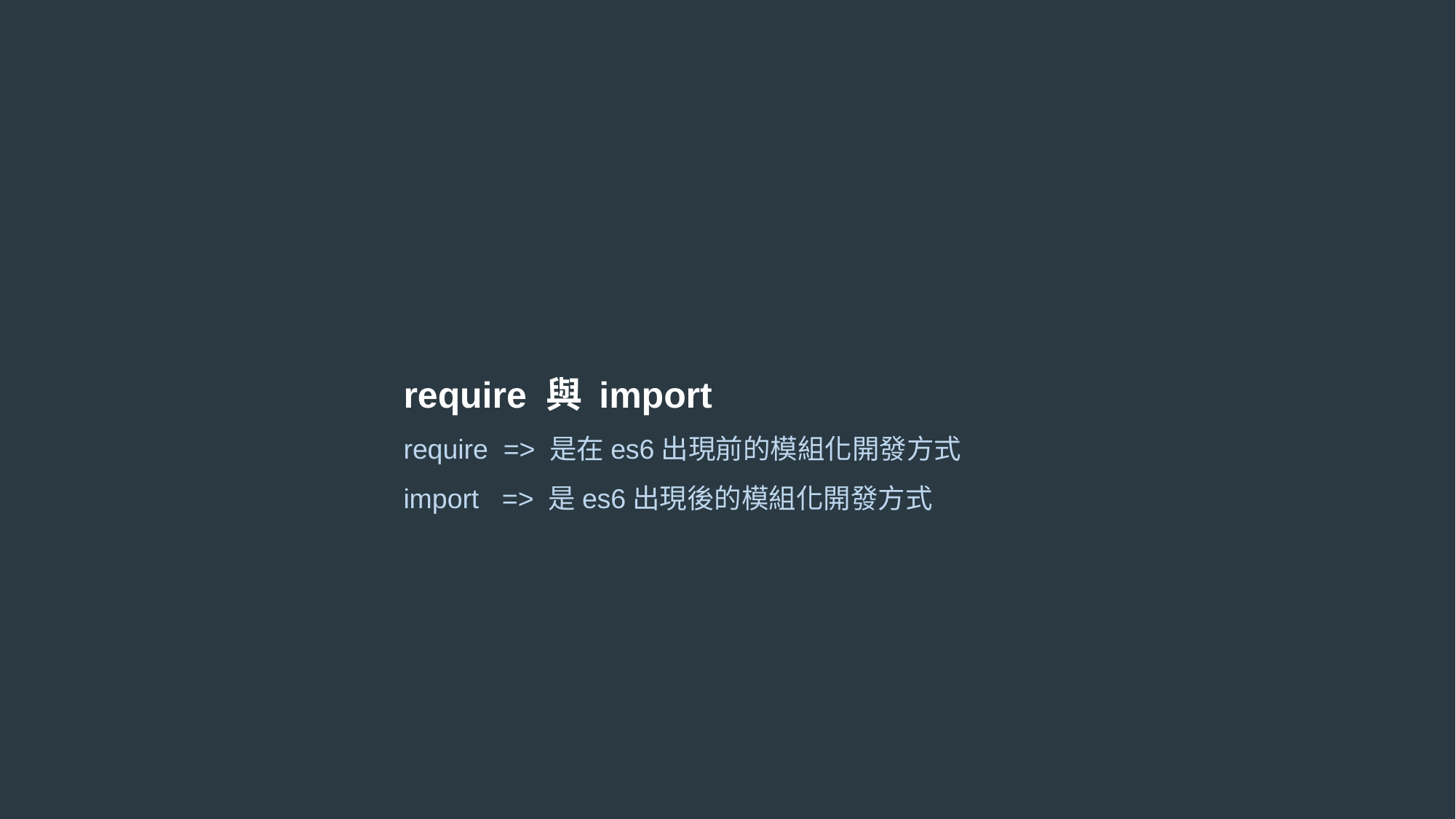

require 與 import
require  => 是在es6出現前的模組化開發方式
import   => 是es6出現後的模組化開發方式